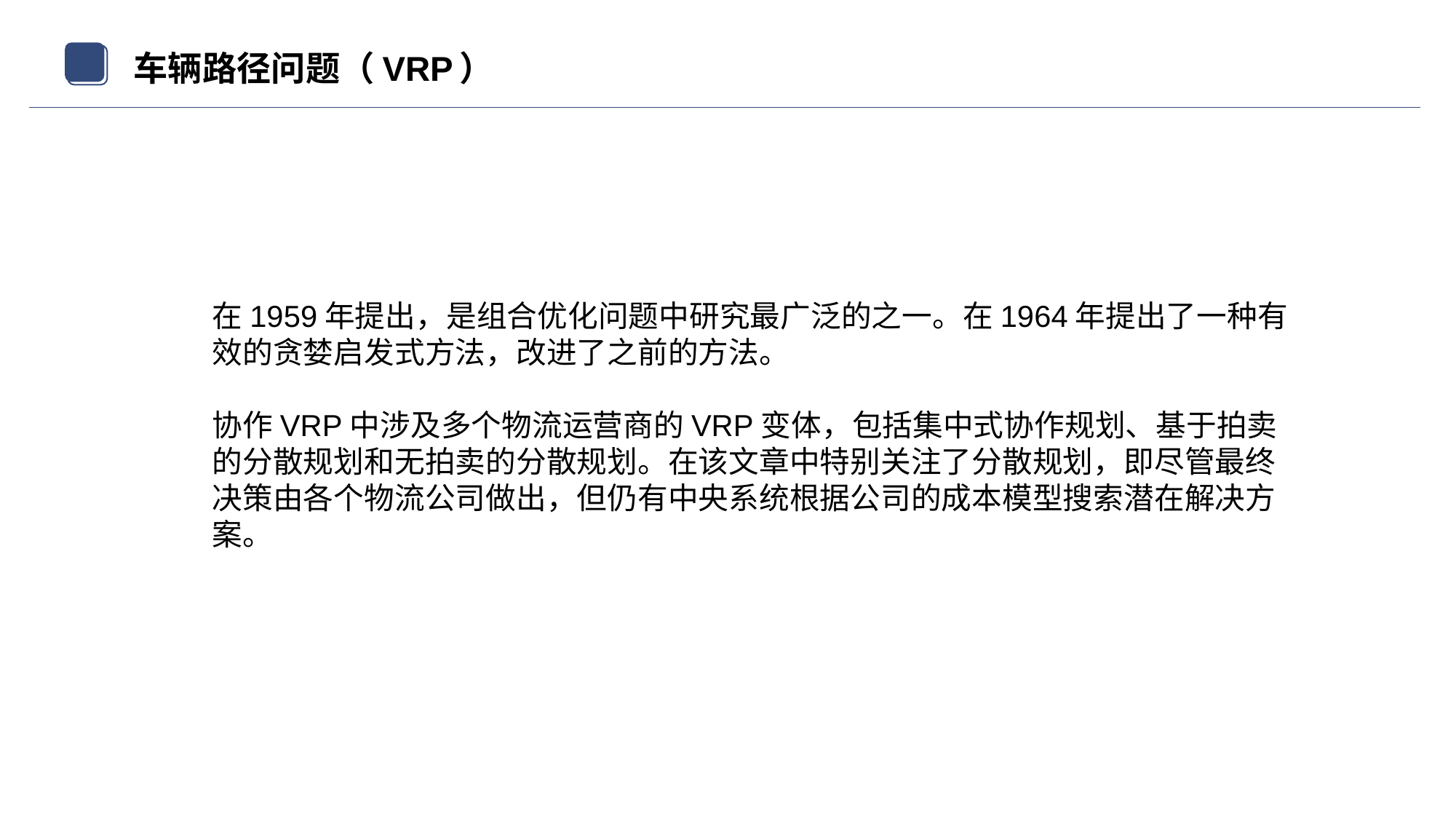

车辆路径问题（VRP）
在1959年提出，是组合优化问题中研究最广泛的之一。在1964年提出了一种有效的贪婪启发式方法，改进了之前的方法。

协作VRP中涉及多个物流运营商的VRP变体，包括集中式协作规划、基于拍卖的分散规划和无拍卖的分散规划。在该文章中特别关注了分散规划，即尽管最终决策由各个物流公司做出，但仍有中央系统根据公司的成本模型搜索潜在解决方案。